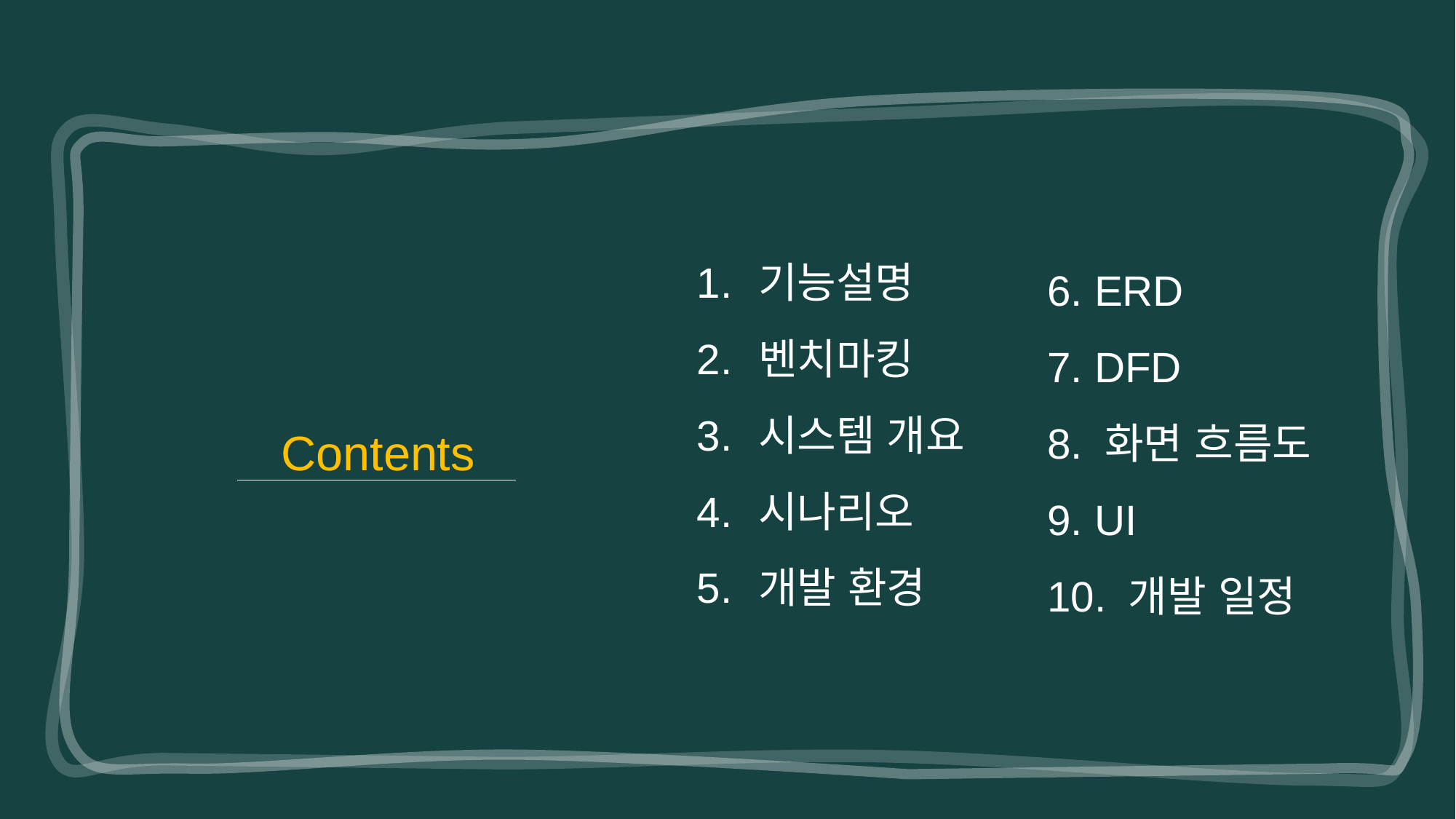

기능설명
벤치마킹
시스템 개요
시나리오
개발 환경

6. ERD
7. DFD
8. 화면 흐름도
9. UI
10. 개발 일정
Contents